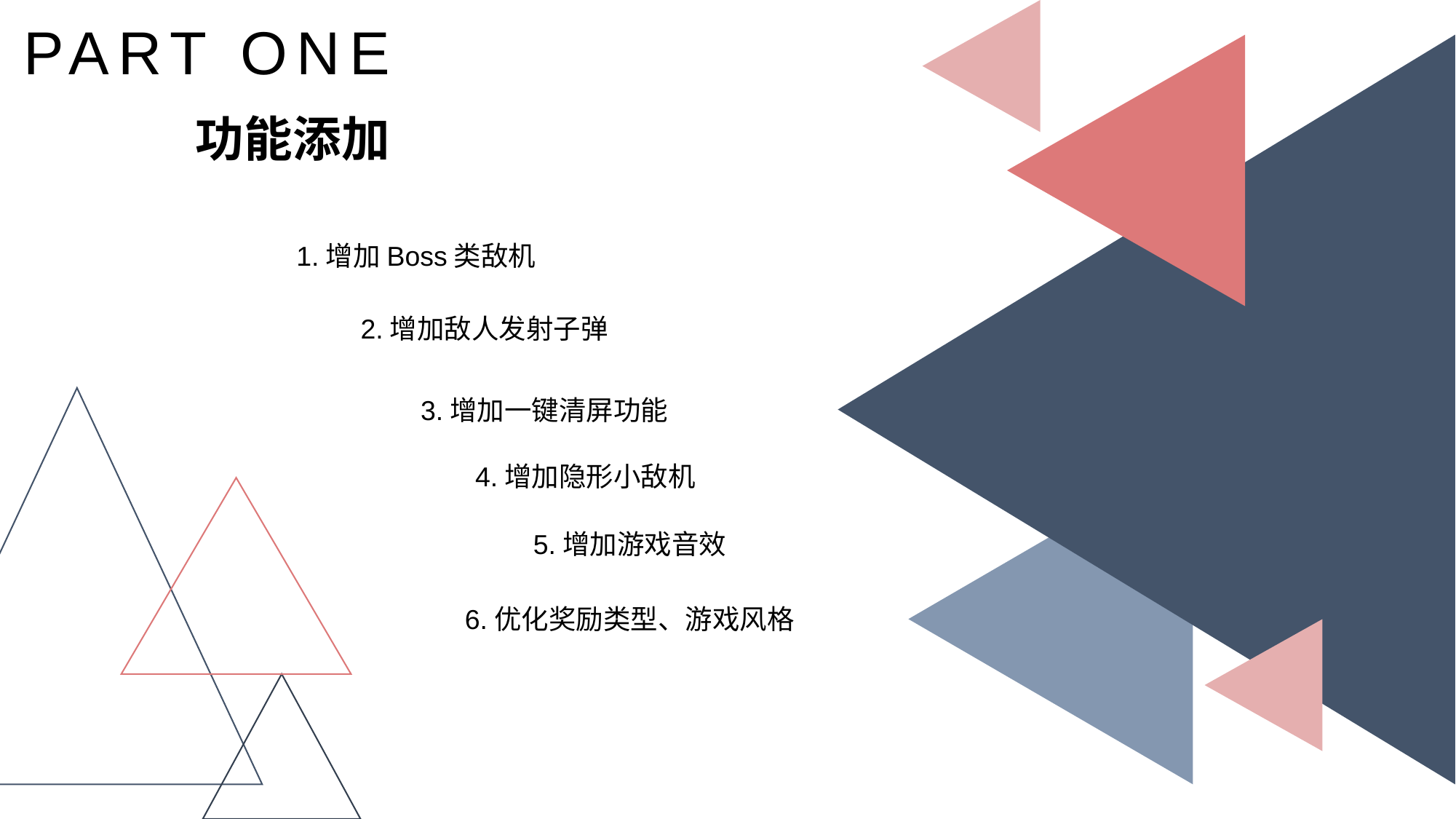

PART ONE
功能添加
1.增加Boss类敌机
2.增加敌人发射子弹
3.增加一键清屏功能
4.增加隐形小敌机
5.增加游戏音效
6.优化奖励类型、游戏风格